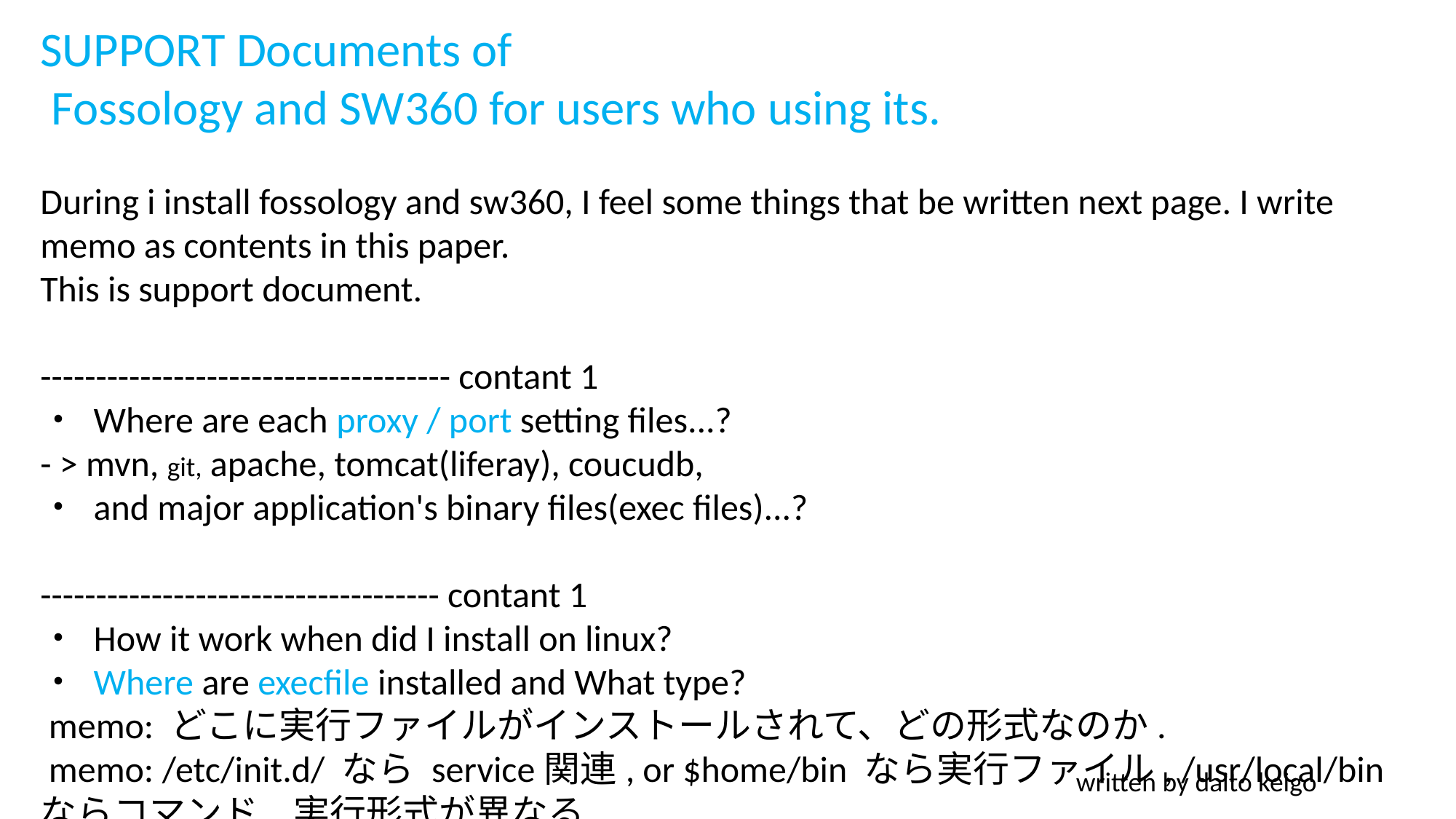

SUPPORT Documents of
 Fossology and SW360 for users who using its.

During i install fossology and sw360, I feel some things that be written next page. I write memo as contents in this paper.
This is support document.

------------------------------------- contant 1
・ Where are each proxy / port setting files...?
- > mvn, git, apache, tomcat(liferay), coucudb,
・ and major application's binary files(exec files)...?

------------------------------------ contant 1
・ How it work when did I install on linux?
・ Where are execfile installed and What type?
 memo: どこに実行ファイルがインストールされて、どの形式なのか.
 memo: /etc/init.d/ なら service関連, or $home/bin なら実行ファイル, /usr/local/binならコマンド. 実行形式が異なる.
written by daito keigo

1